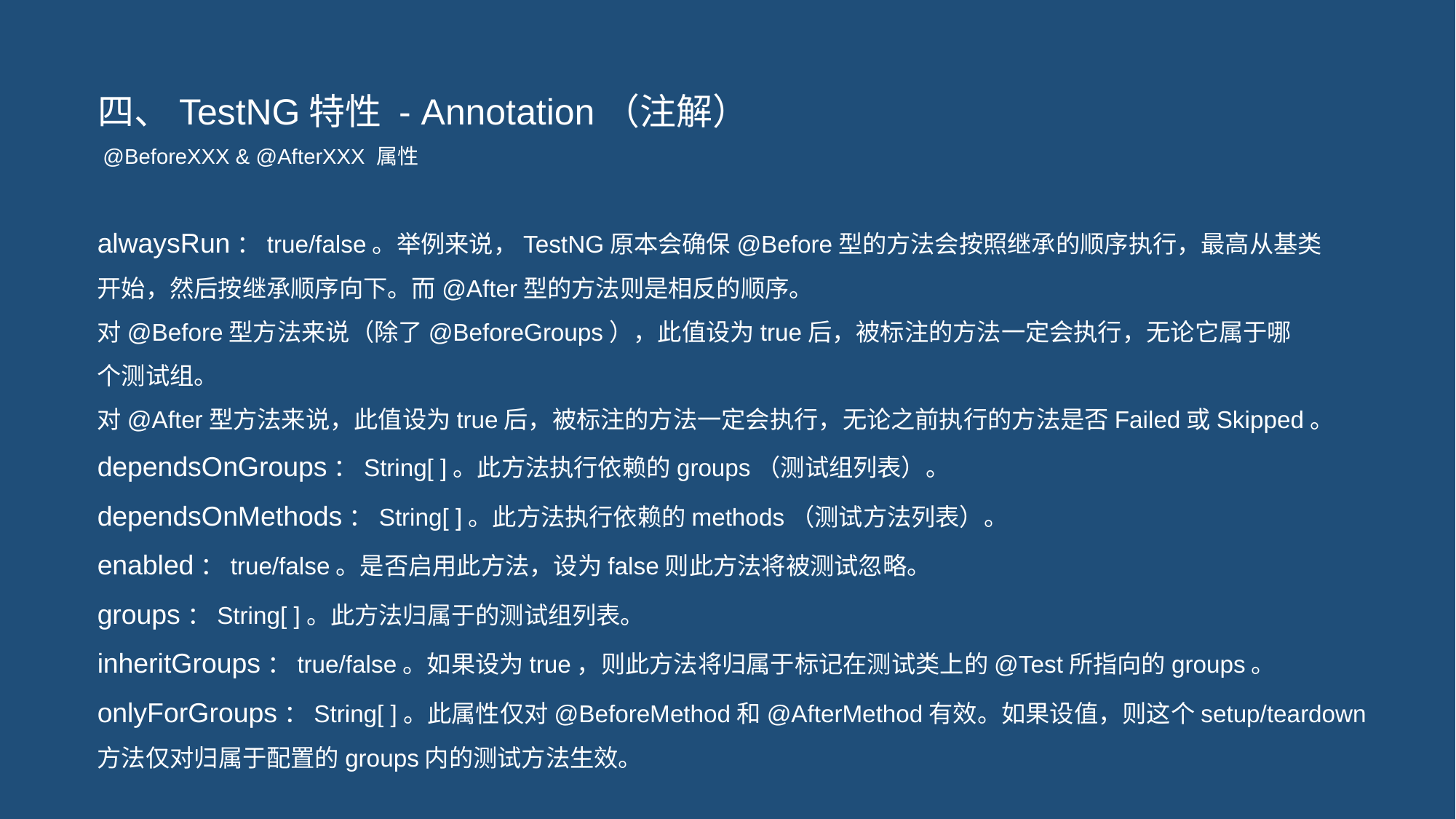

四、TestNG特性 - Annotation（注解）

@BeforeXXX & @AfterXXX 属性
alwaysRun：true/false。举例来说，TestNG原本会确保@Before型的方法会按照继承的顺序执行，最高从基类
开始，然后按继承顺序向下。而@After型的方法则是相反的顺序。
对@Before型方法来说（除了@BeforeGroups），此值设为true后，被标注的方法一定会执行，无论它属于哪
个测试组。
对@After型方法来说，此值设为true后，被标注的方法一定会执行，无论之前执行的方法是否Failed或Skipped。
dependsOnGroups：String[ ]。此方法执行依赖的groups（测试组列表）。
dependsOnMethods：String[ ]。此方法执行依赖的methods（测试方法列表）。
enabled：true/false。是否启用此方法，设为false则此方法将被测试忽略。
groups：String[ ]。此方法归属于的测试组列表。
inheritGroups：true/false。如果设为true，则此方法将归属于标记在测试类上的@Test所指向的groups。
onlyForGroups：String[ ]。此属性仅对@BeforeMethod和@AfterMethod有效。如果设值，则这个setup/teardown
方法仅对归属于配置的groups内的测试方法生效。